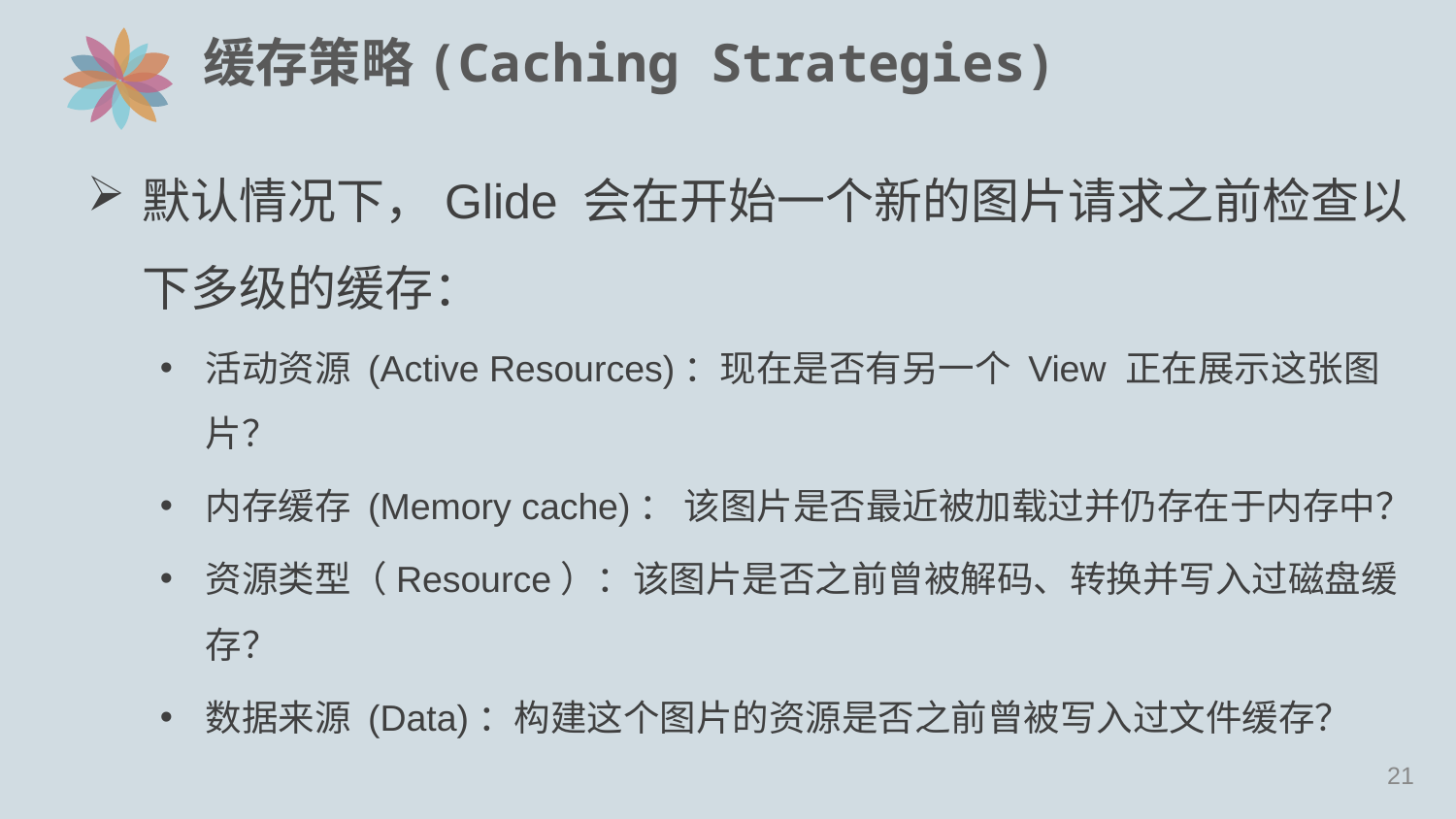

# 缓存策略(Caching Strategies)
默认情况下，Glide 会在开始一个新的图片请求之前检查以下多级的缓存：
活动资源 (Active Resources)：现在是否有另一个 View 正在展示这张图片？
内存缓存 (Memory cache)： 该图片是否最近被加载过并仍存在于内存中？
资源类型（Resource）：该图片是否之前曾被解码、转换并写入过磁盘缓存？
数据来源 (Data)：构建这个图片的资源是否之前曾被写入过文件缓存？
21